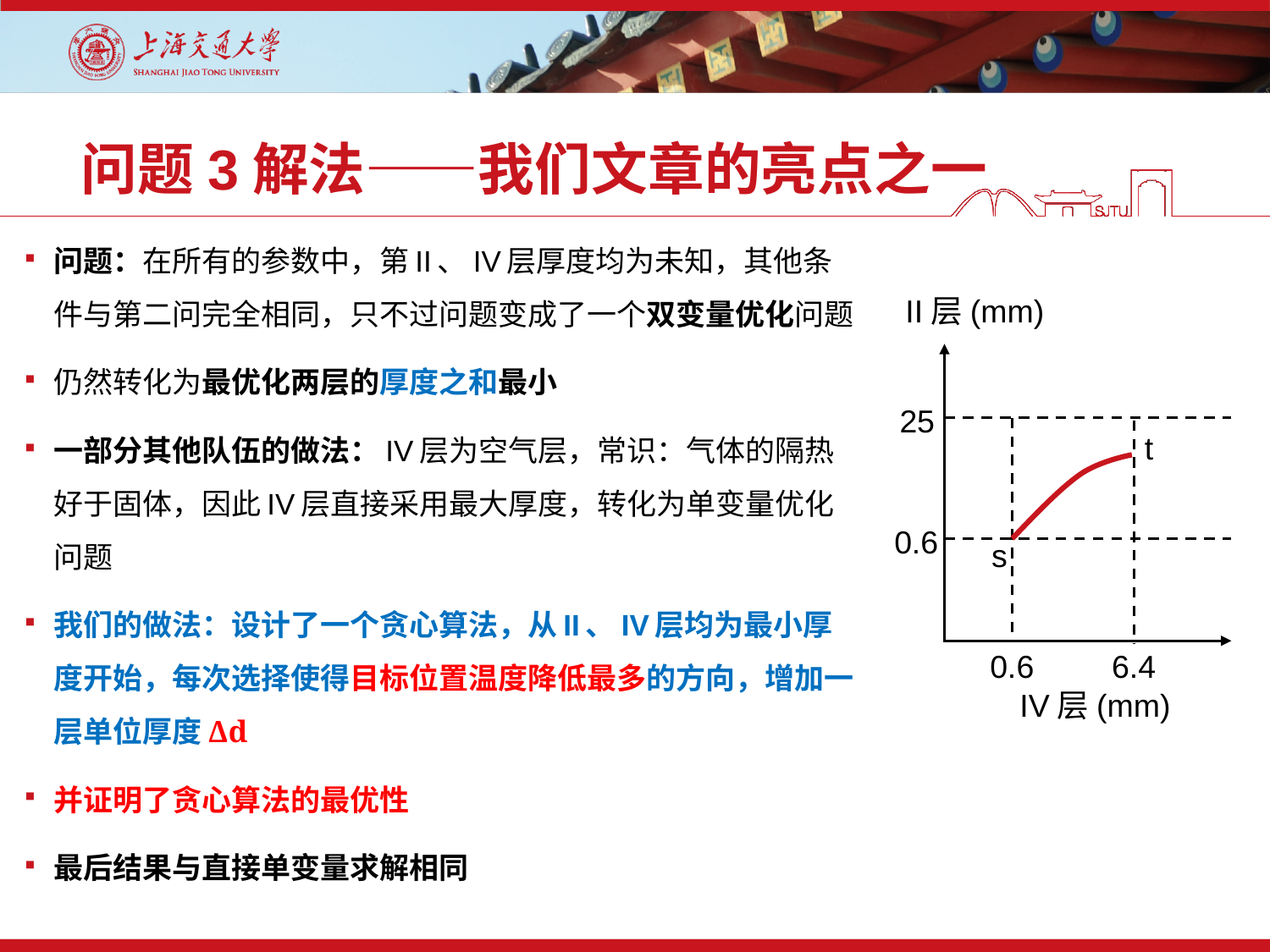

# 问题3解法——我们文章的亮点之一
问题：在所有的参数中，第II、IV层厚度均为未知，其他条件与第二问完全相同，只不过问题变成了一个双变量优化问题
仍然转化为最优化两层的厚度之和最小
一部分其他队伍的做法：IV层为空气层，常识：气体的隔热好于固体，因此IV层直接采用最大厚度，转化为单变量优化问题
我们的做法：设计了一个贪心算法，从II、IV层均为最小厚度开始，每次选择使得目标位置温度降低最多的方向，增加一层单位厚度Δd
并证明了贪心算法的最优性
最后结果与直接单变量求解相同
II层(mm)
25
t

0.6
s
0.6
6.4
IV层(mm)